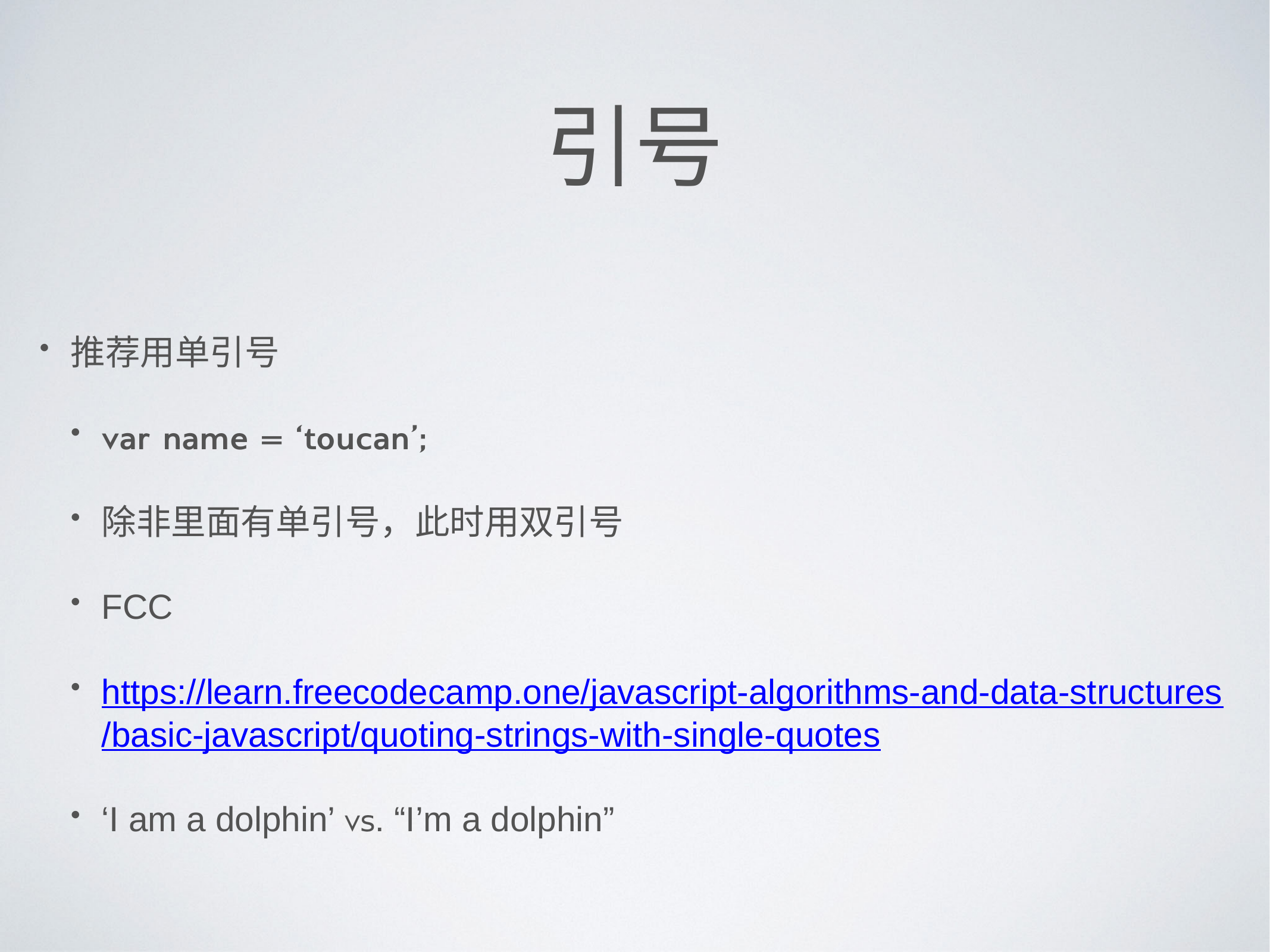

# 引号
推荐用单引号
var name = ‘toucan’;
除非里面有单引号，此时用双引号
FCC
https://learn.freecodecamp.one/javascript-algorithms-and-data-structures/basic-javascript/quoting-strings-with-single-quotes
‘I am a dolphin’ vs. “I’m a dolphin”